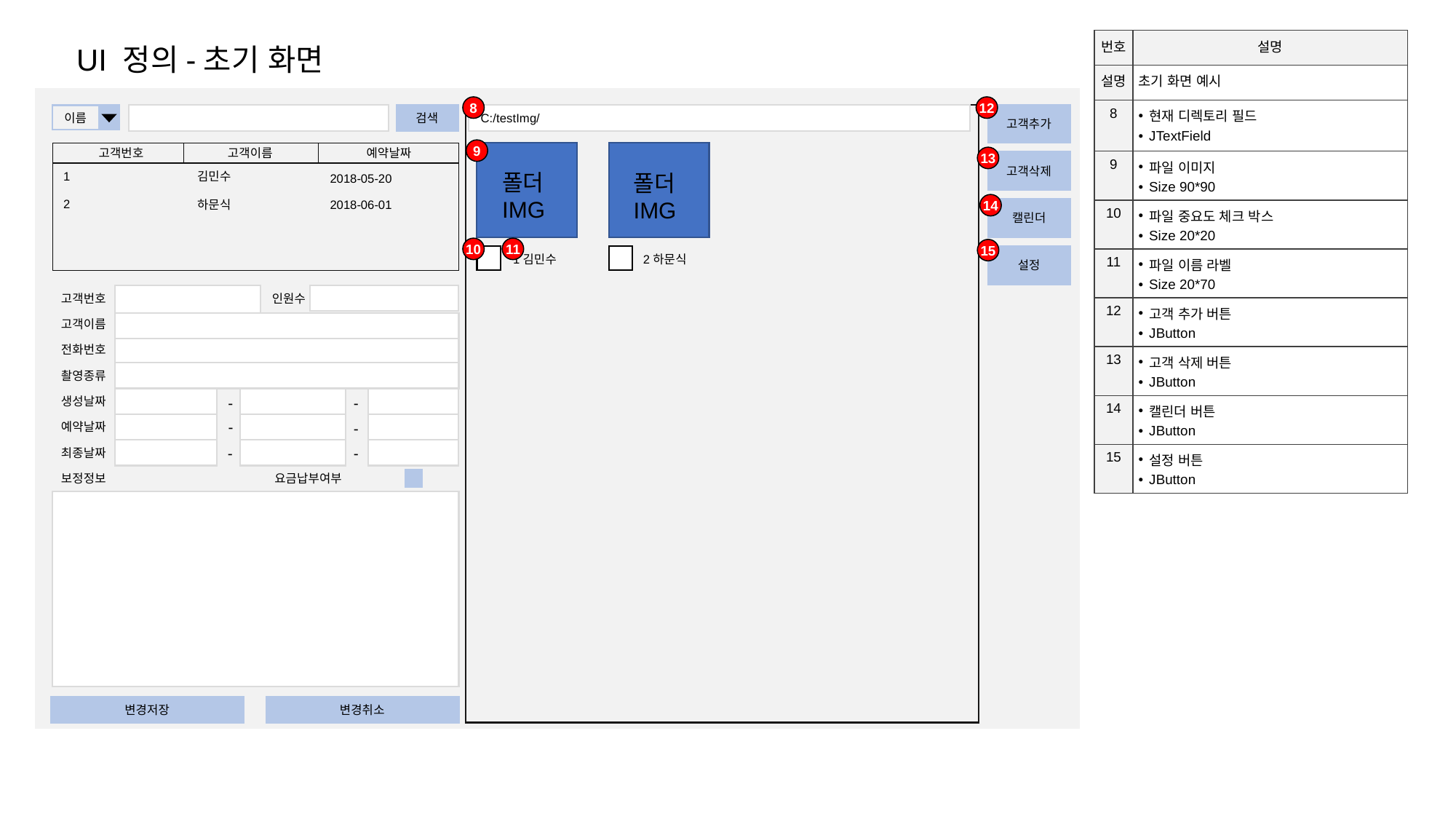

# UI 정의-초기 화면
| 번호 | 설명 |
| --- | --- |
| 설명 | 초기 화면 예시 |
| 8 | 현재 디렉토리 필드 JTextField |
| 9 | 파일 이미지 Size 90\*90 |
| 10 | 파일 중요도 체크 박스 Size 20\*20 |
| 11 | 파일 이름 라벨 Size 20\*70 |
| 12 | 고객 추가 버튼 JButton |
| 13 | 고객 삭제 버튼 JButton |
| 14 | 캘린더 버튼 JButton |
| 15 | 설정 버튼 JButton |

8
12

이름

검색

C:/testImg/
고객추가

고객이름
9
고객번호
예약날짜

13

고객삭제
폴더IMG
김민수

1
폴더IMG
2018-05-20
2
하문식
2018-06-01
14

캘린더
10
11
15

2하문식

1김민수

설정
고객번호

인원수

고객이름

전화번호

촬영종류

-
-
생성날짜

-
-
예약날짜

-
-
최종날짜

보정정보
요금납부여부

변경저장

변경취소